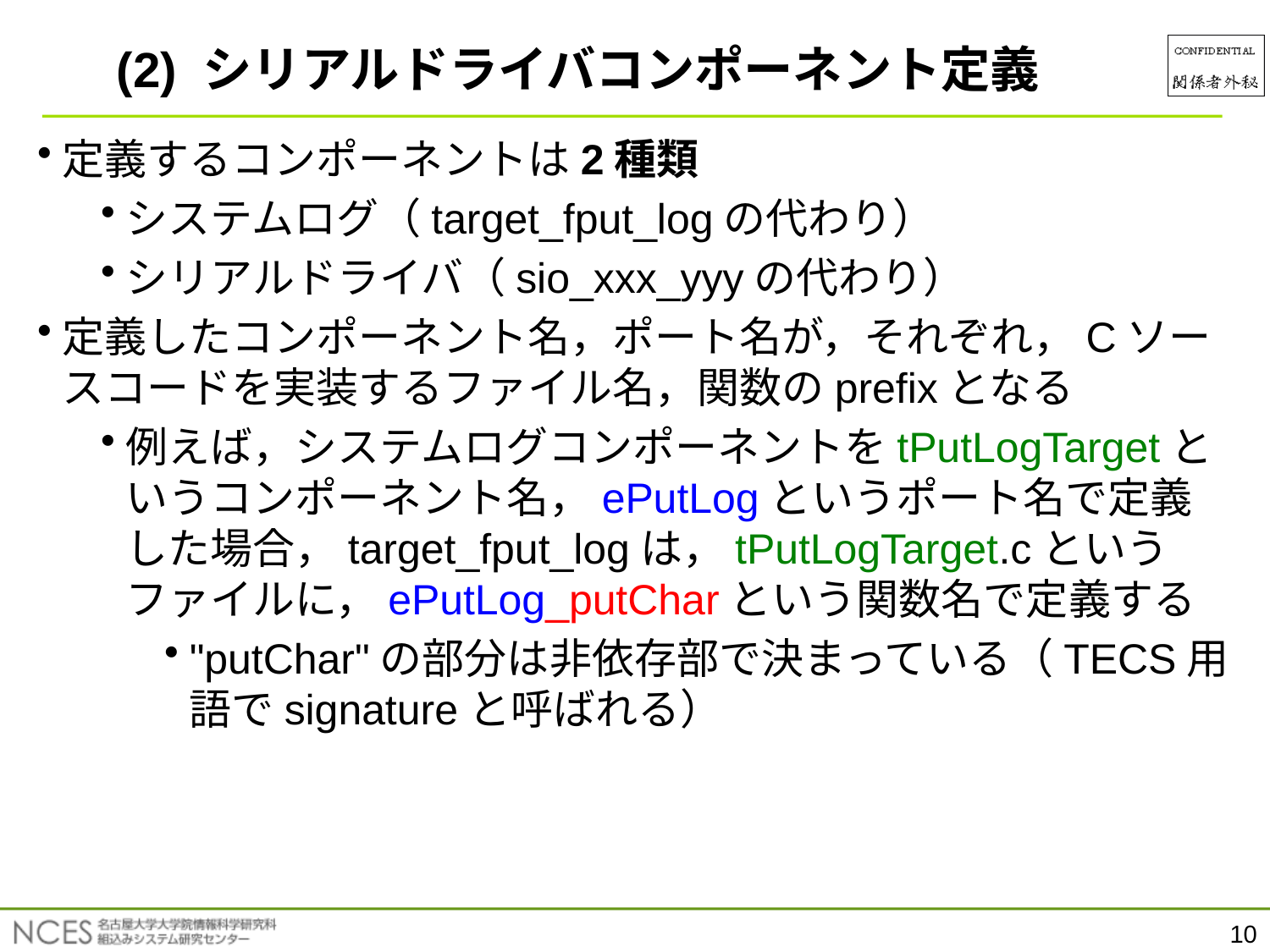

(2) シリアルドライバコンポーネント定義
定義するコンポーネントは2種類
システムログ（target_fput_logの代わり）
シリアルドライバ（sio_xxx_yyyの代わり）
定義したコンポーネント名，ポート名が，それぞれ，Cソースコードを実装するファイル名，関数のprefixとなる
例えば，システムログコンポーネントをtPutLogTargetというコンポーネント名，ePutLogというポート名で定義した場合，target_fput_logは，tPutLogTarget.cというファイルに，ePutLog_putCharという関数名で定義する
"putChar"の部分は非依存部で決まっている（TECS用語でsignatureと呼ばれる）

10